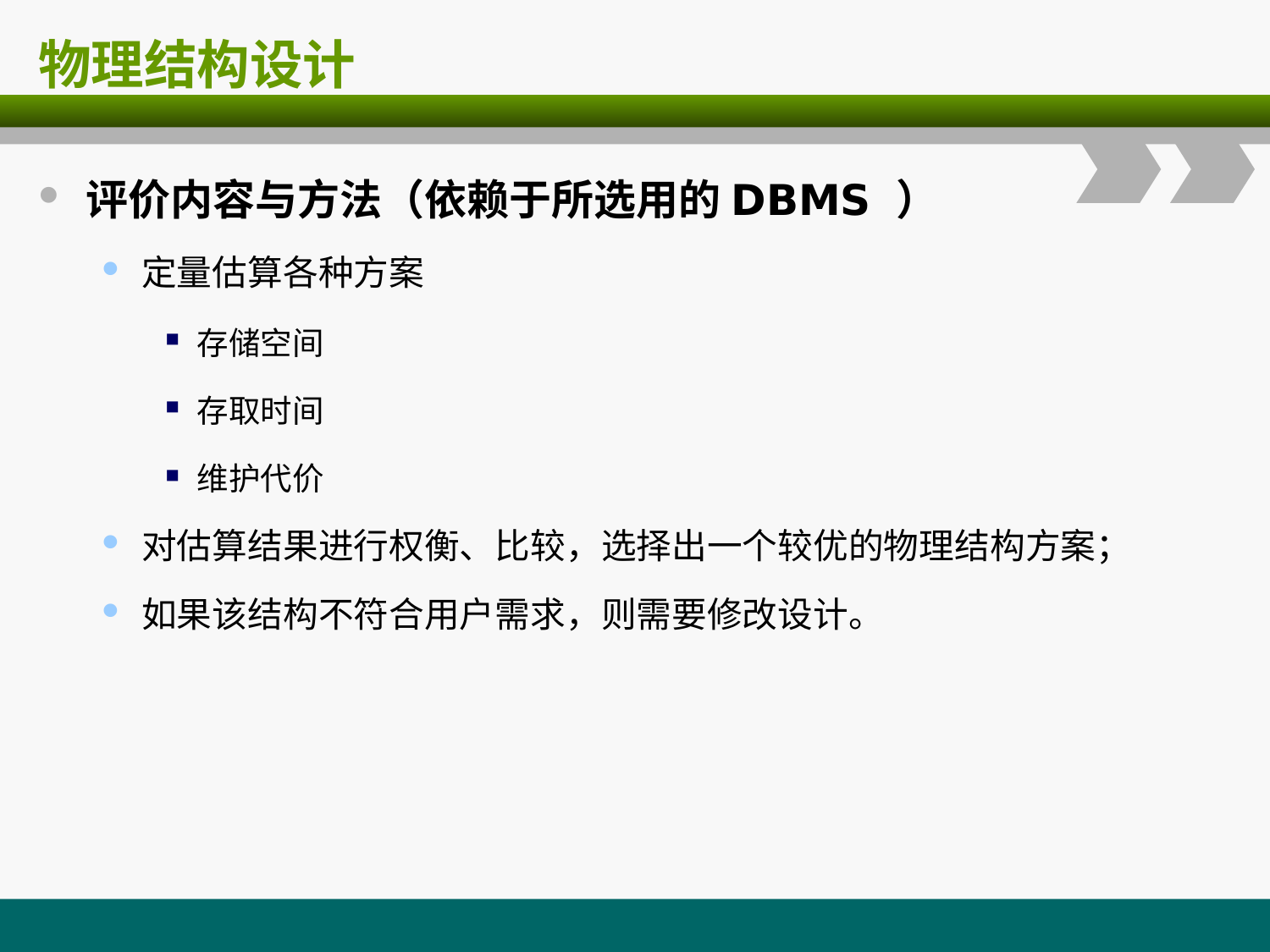

# 物理结构设计
评价内容与方法（依赖于所选用的DBMS ）
定量估算各种方案
存储空间
存取时间
维护代价
对估算结果进行权衡、比较，选择出一个较优的物理结构方案；
如果该结构不符合用户需求，则需要修改设计。